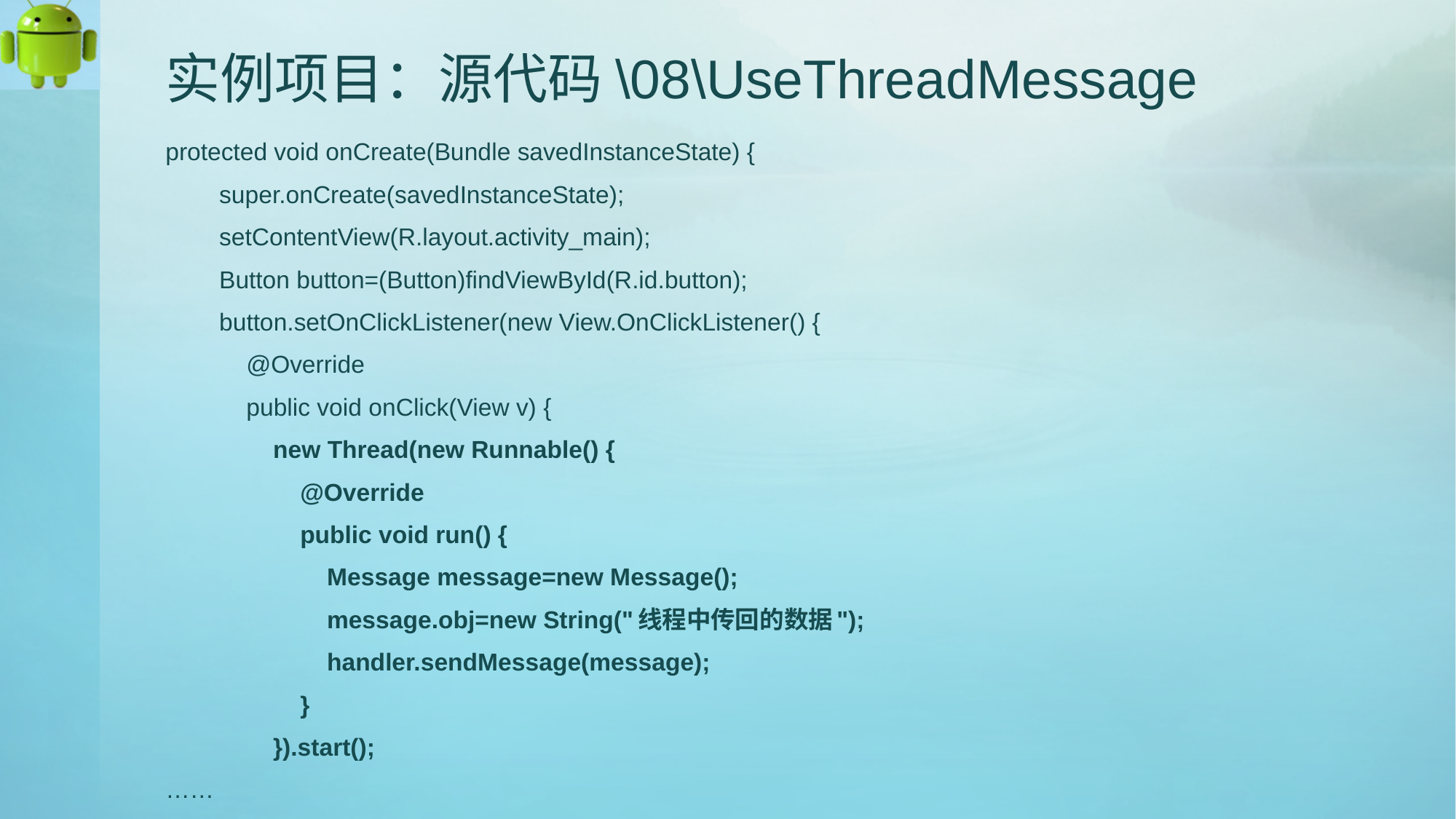

# 实例项目：源代码\08\UseThreadMessage
protected void onCreate(Bundle savedInstanceState) {
        super.onCreate(savedInstanceState);
        setContentView(R.layout.activity_main);
        Button button=(Button)findViewById(R.id.button);
        button.setOnClickListener(new View.OnClickListener() {
            @Override
            public void onClick(View v) {
                new Thread(new Runnable() {
                    @Override
                    public void run() {
                        Message message=new Message();
                        message.obj=new String("线程中传回的数据");
                        handler.sendMessage(message);
                    }
                }).start();
……